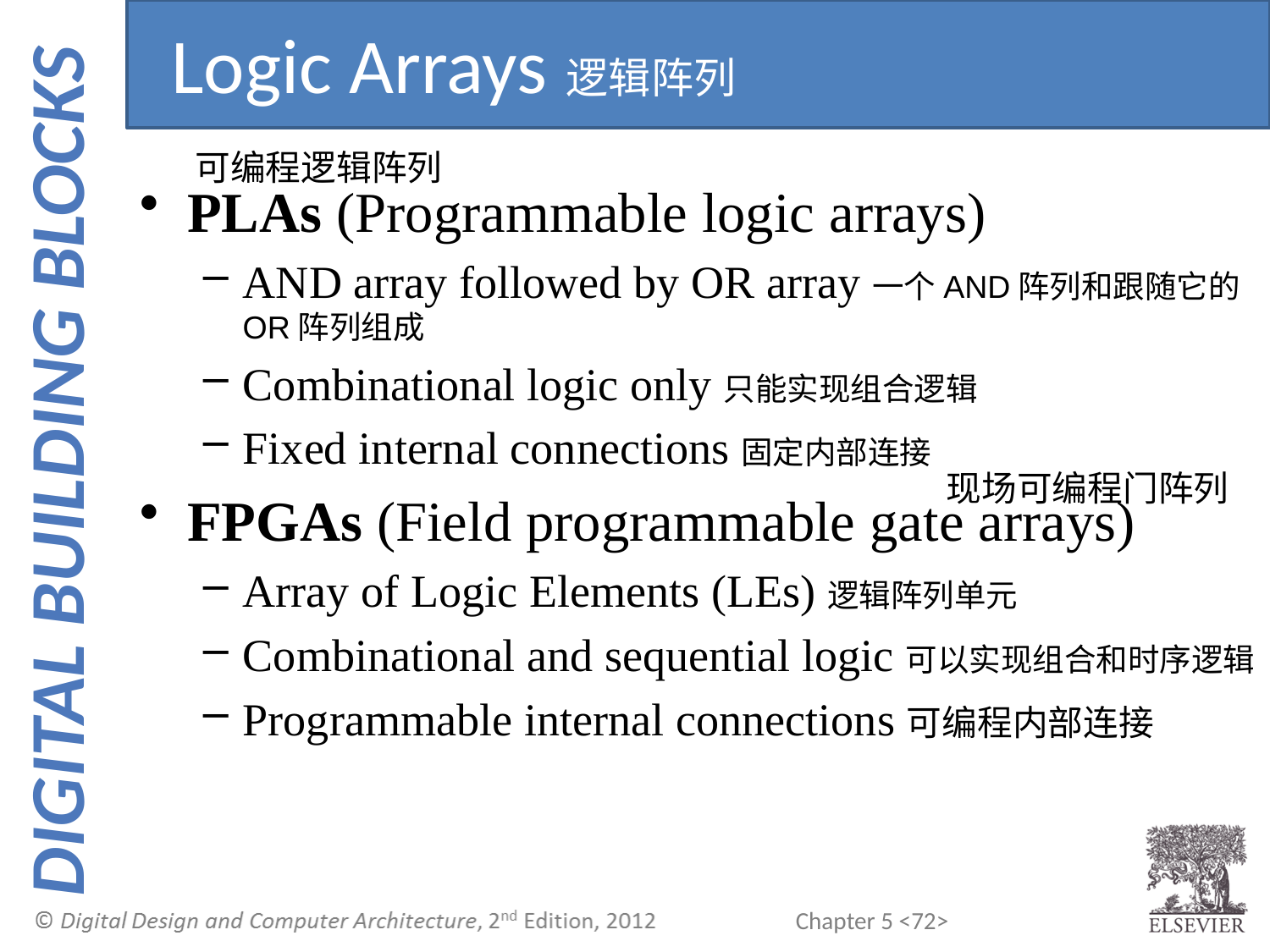

Logic Arrays逻辑阵列
可编程逻辑阵列

PLAs (Programmable logic arrays)
AND array followed by OR array一个AND阵列和跟随它的OR阵列组成
Combinational logic only只能实现组合逻辑
Fixed internal connections固定内部连接
FPGAs (Field programmable gate arrays)
Array of Logic Elements (LEs)逻辑阵列单元
Combinational and sequential logic可以实现组合和时序逻辑
Programmable internal connections可编程内部连接

现场可编程门阵列